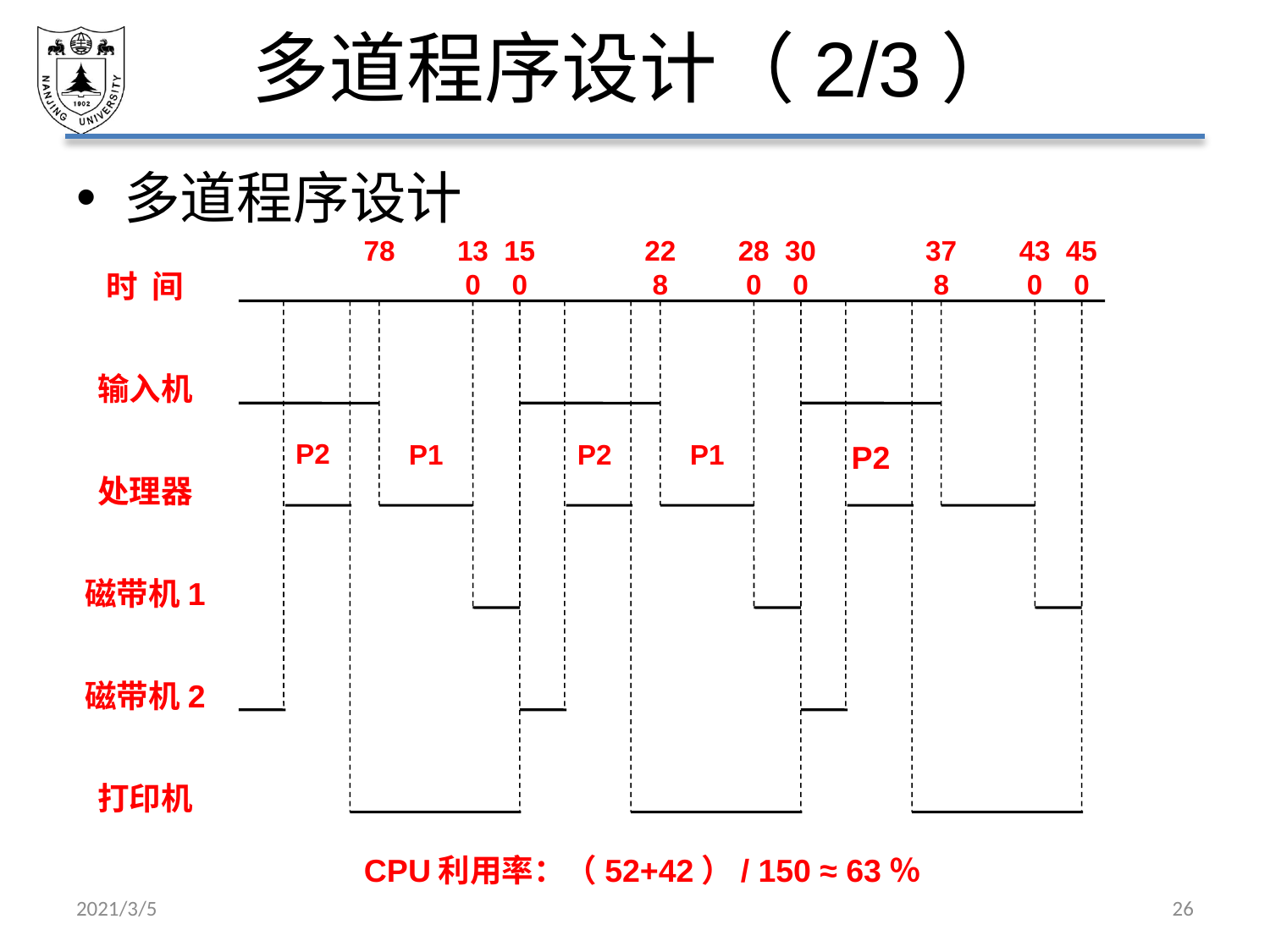

# 多道程序设计（2/3）
多道程序设计
78
130
150
228
280
300
378
430
450
时  间

输入机
P2
P1
P2
P1
P2
处理器
磁带机1
磁带机2
打印机
CPU利用率：（52+42）/ 150 ≈ 63％
2021/3/5
26